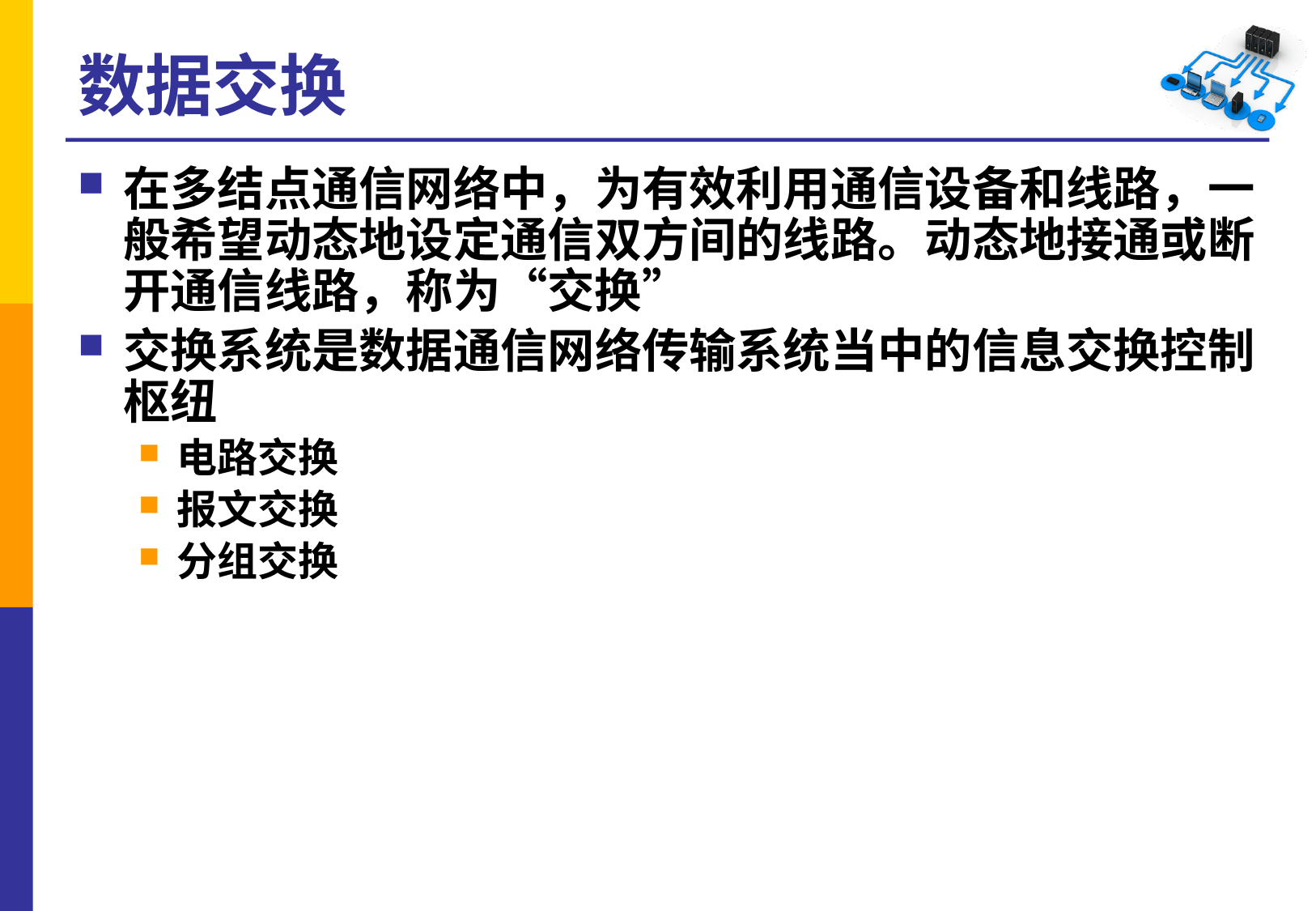

# 数据交换
在多结点通信网络中，为有效利用通信设备和线路，一般希望动态地设定通信双方间的线路。动态地接通或断开通信线路，称为“交换”
交换系统是数据通信网络传输系统当中的信息交换控制枢纽
电路交换
报文交换
分组交换